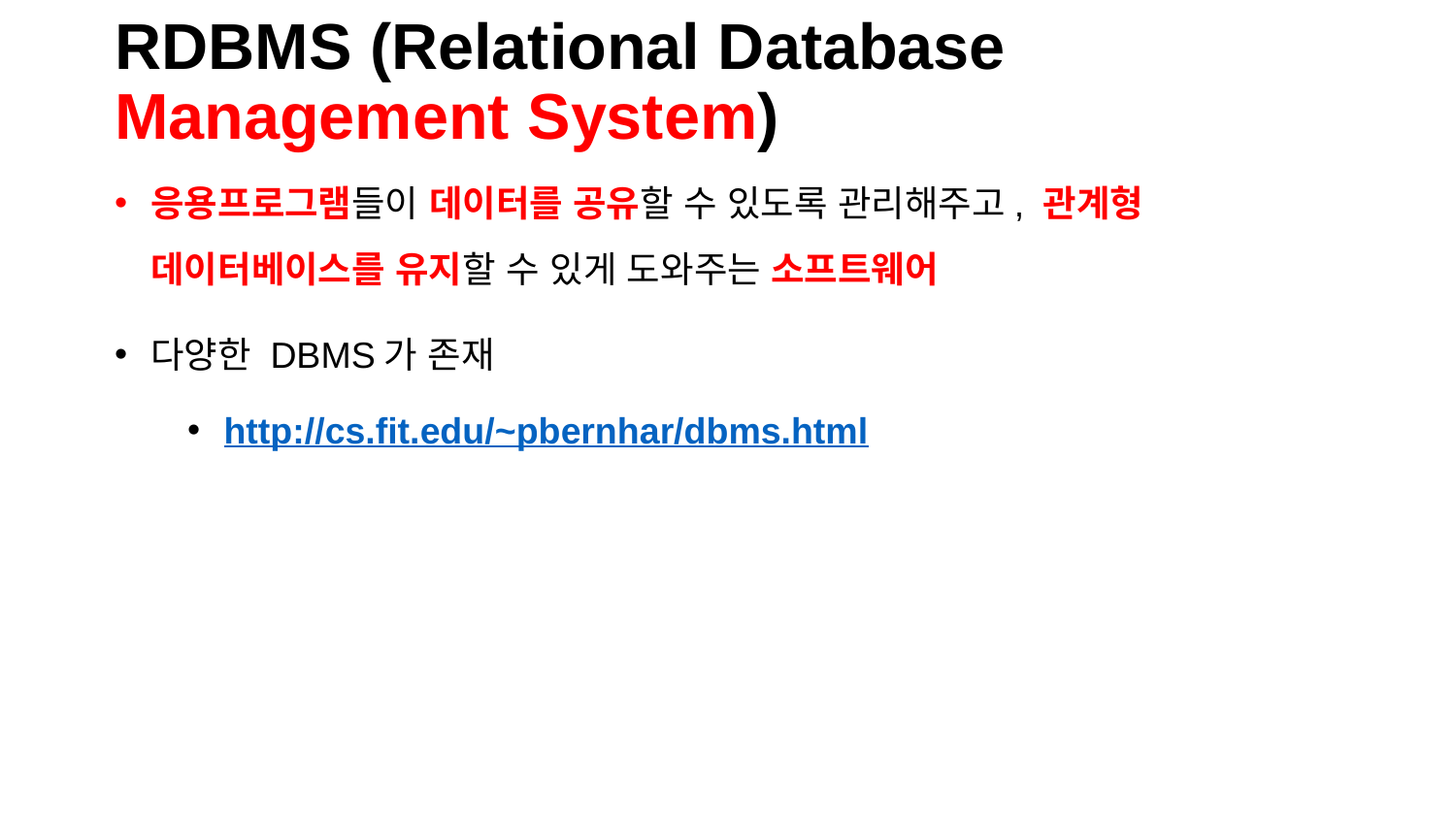

# RDBMS (Relational Database Management System)
응용프로그램들이 데이터를 공유할 수 있도록 관리해주고, 관계형 데이터베이스를 유지할 수 있게 도와주는 소프트웨어
다양한 DBMS가 존재
http://cs.fit.edu/~pbernhar/dbms.html